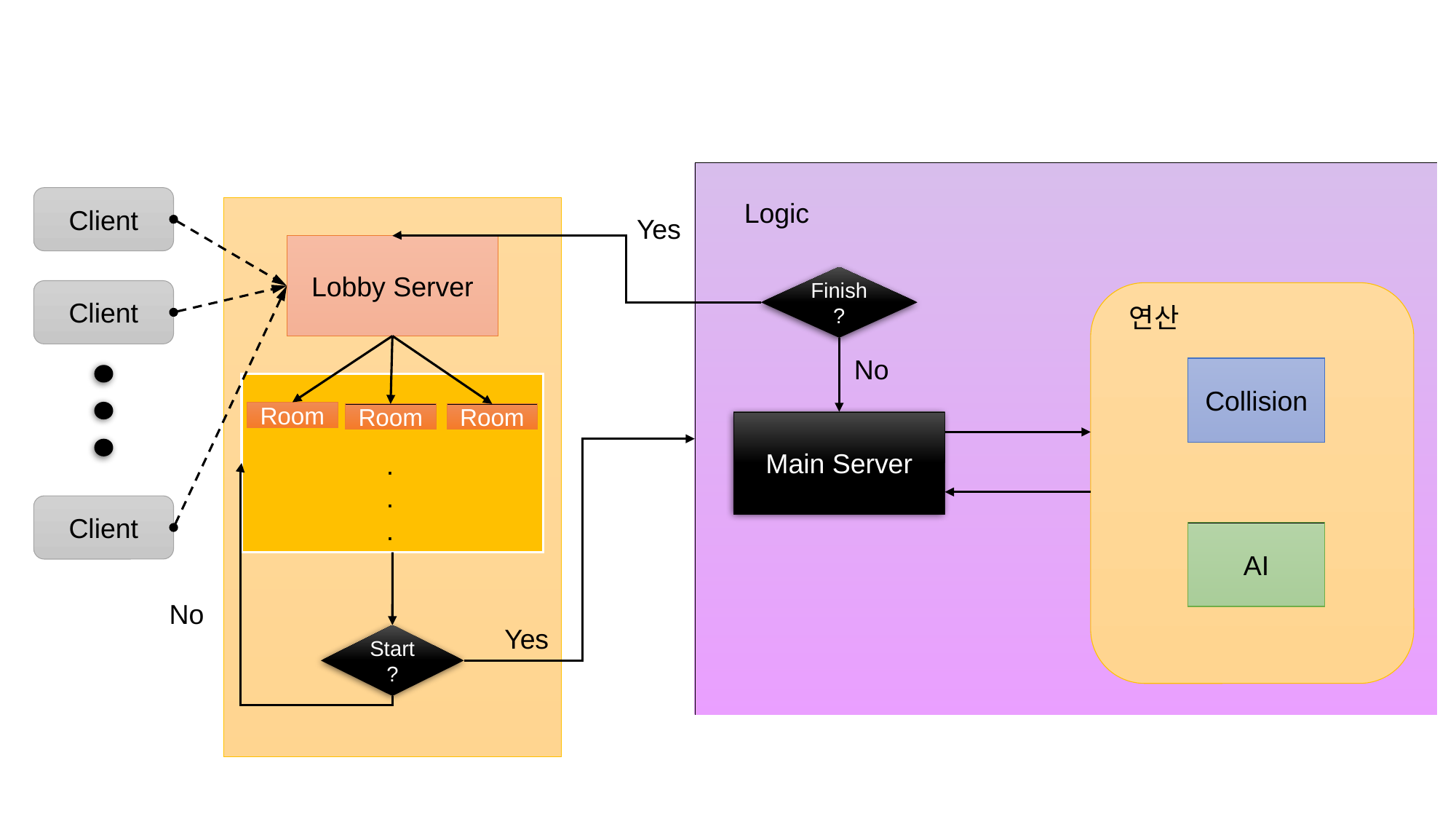

Logic

Collision
AI
연산
Main Server
Client

Yes
Finish?
No
Lobby Server
Client

Room
Room
Room

.
.
.
Client
No
Yes
Start?